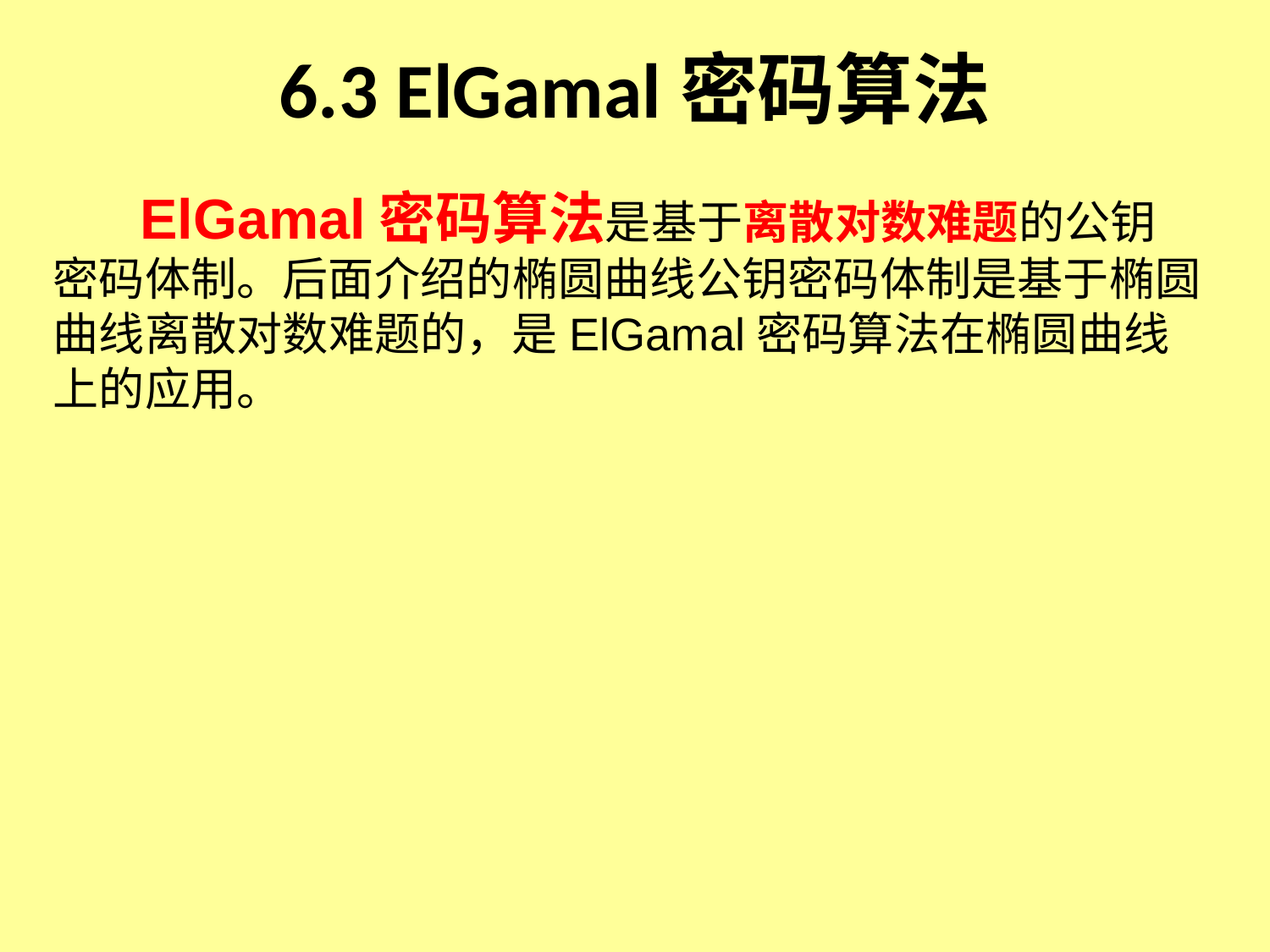

# 6.3 ElGamal密码算法
ElGamal密码算法是基于离散对数难题的公钥密码体制。后面介绍的椭圆曲线公钥密码体制是基于椭圆曲线离散对数难题的，是ElGamal密码算法在椭圆曲线上的应用。